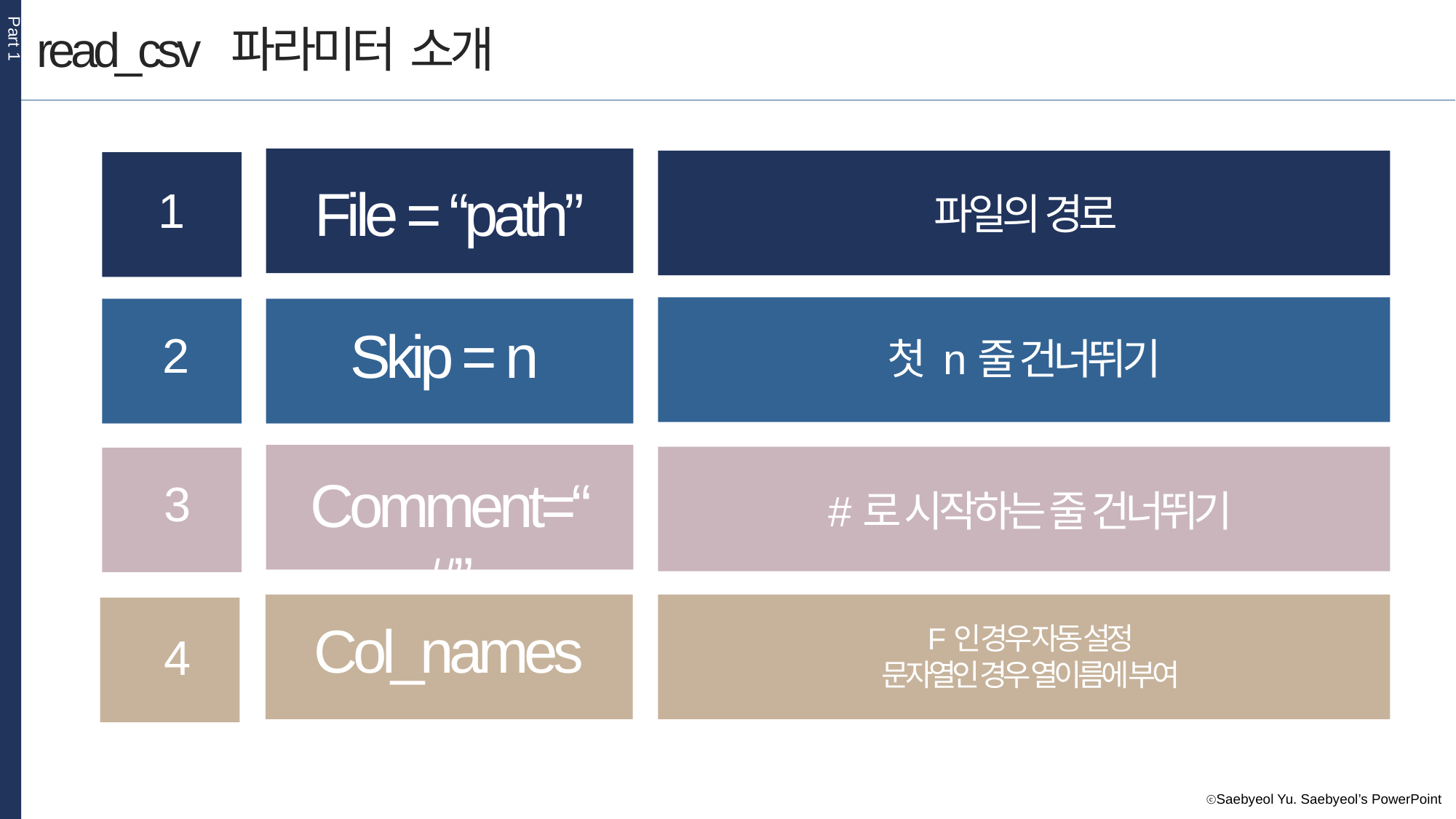

Part 1
read_csv  파라미터  소개

File = “path”
1
파일의 경로
1

Skip = n
2
첫 n줄 건너뛰기
2

Comment=“#”
3
#로 시작하는 줄 건너뛰기
3

Col_names
F인 경우 자동 설정
문자열인 경우 열이름에 부여
4